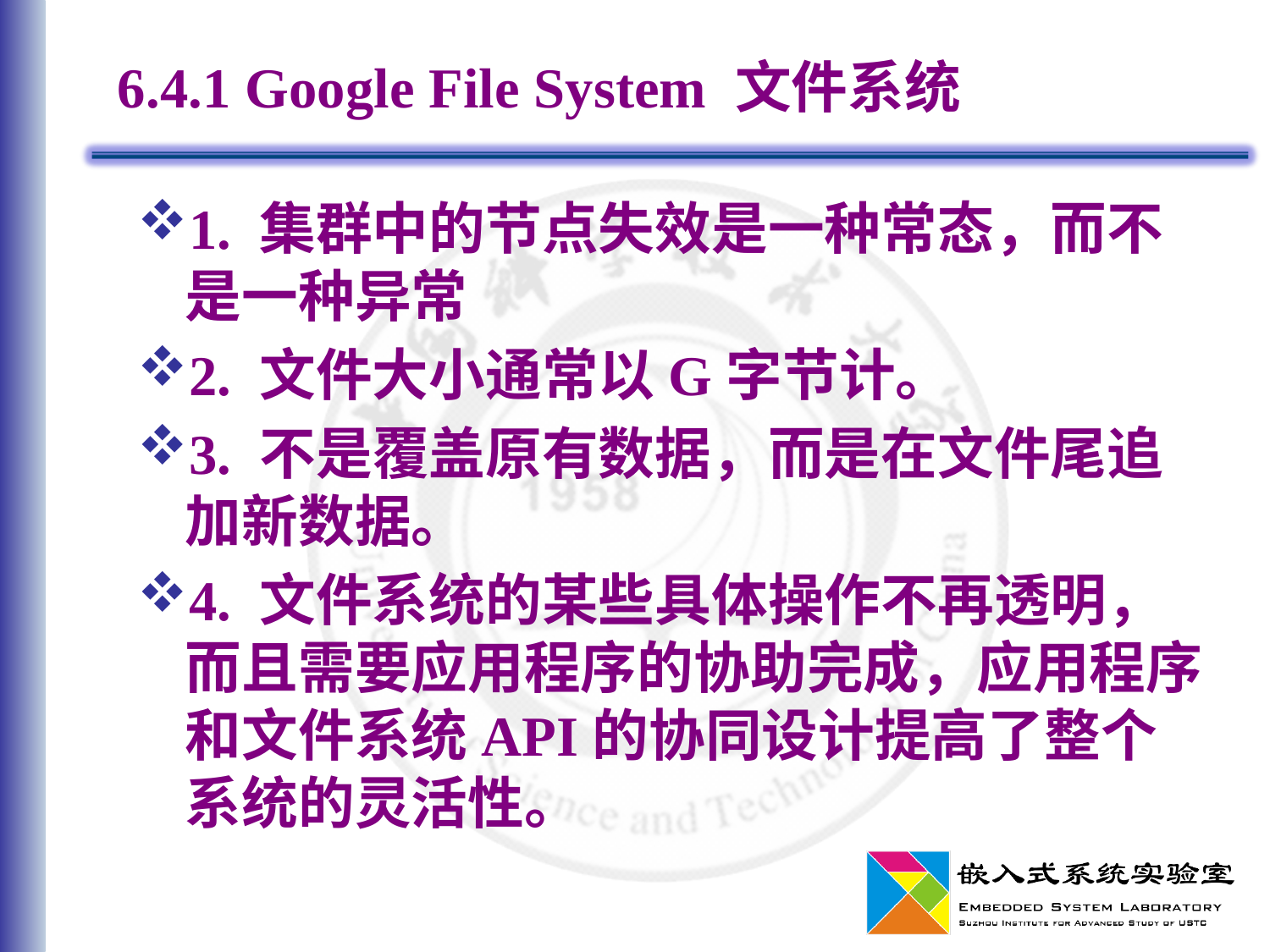

# 6.4.1 Google File System 文件系统
1. 集群中的节点失效是一种常态，而不是一种异常
2. 文件大小通常以G字节计。
3. 不是覆盖原有数据，而是在文件尾追加新数据。
4. 文件系统的某些具体操作不再透明，而且需要应用程序的协助完成，应用程序和文件系统API的协同设计提高了整个系统的灵活性。